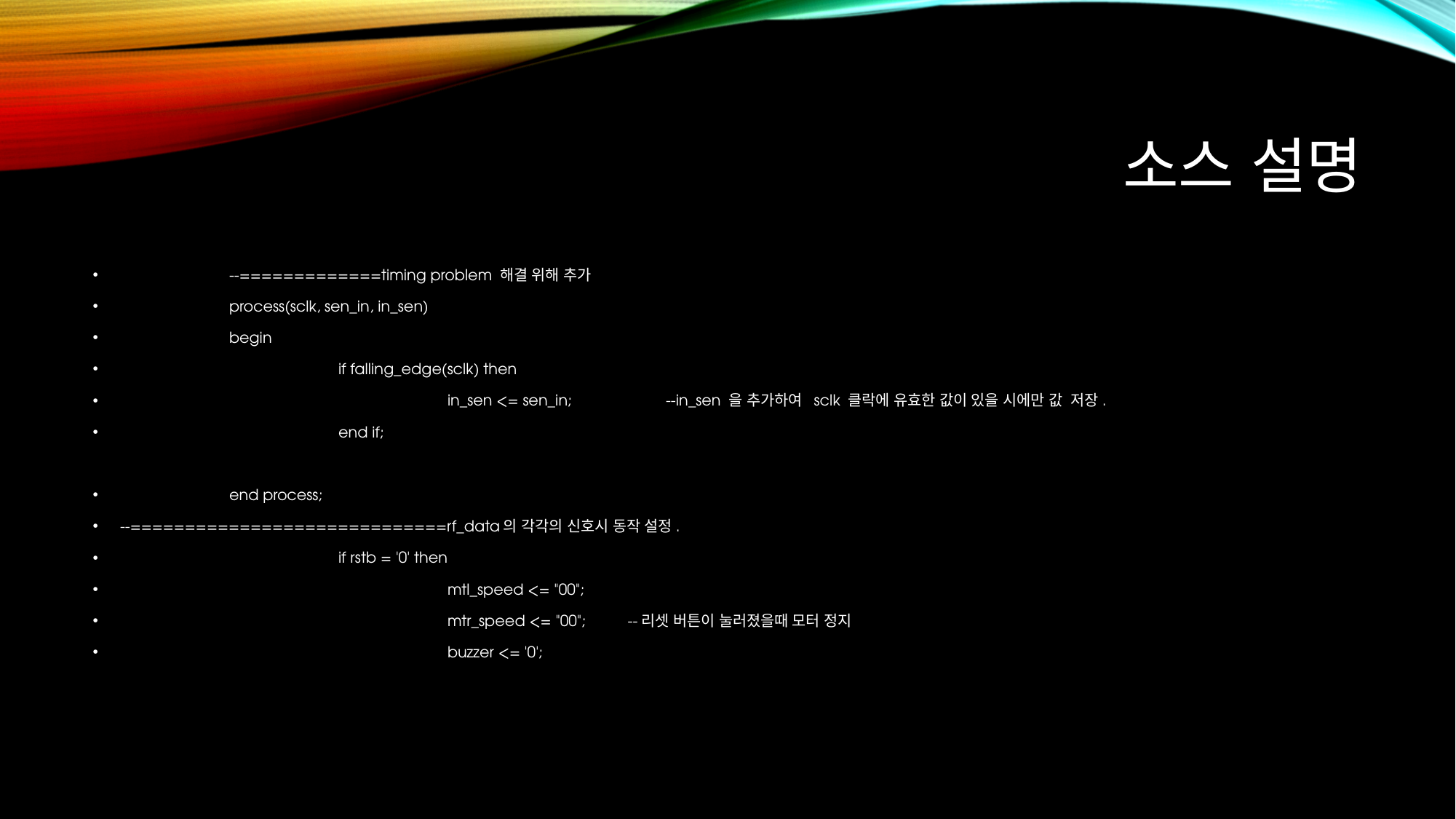

# 소스 설명
	--=============timing problem 해결 위해 추가
	process(sclk, sen_in, in_sen)
	begin
		if falling_edge(sclk) then
			in_sen <= sen_in;	--in_sen 을 추가하여  sclk 클락에 유효한 값이 있을 시에만 값  저장.
		end if;

	end process;
--=============================rf_data의 각각의 신호시 동작 설정.
		if rstb = '0' then
			mtl_speed <= "00";
			mtr_speed <= "00";          --리셋 버튼이 눌러졌을때 모터 정지
			buzzer <= '0';